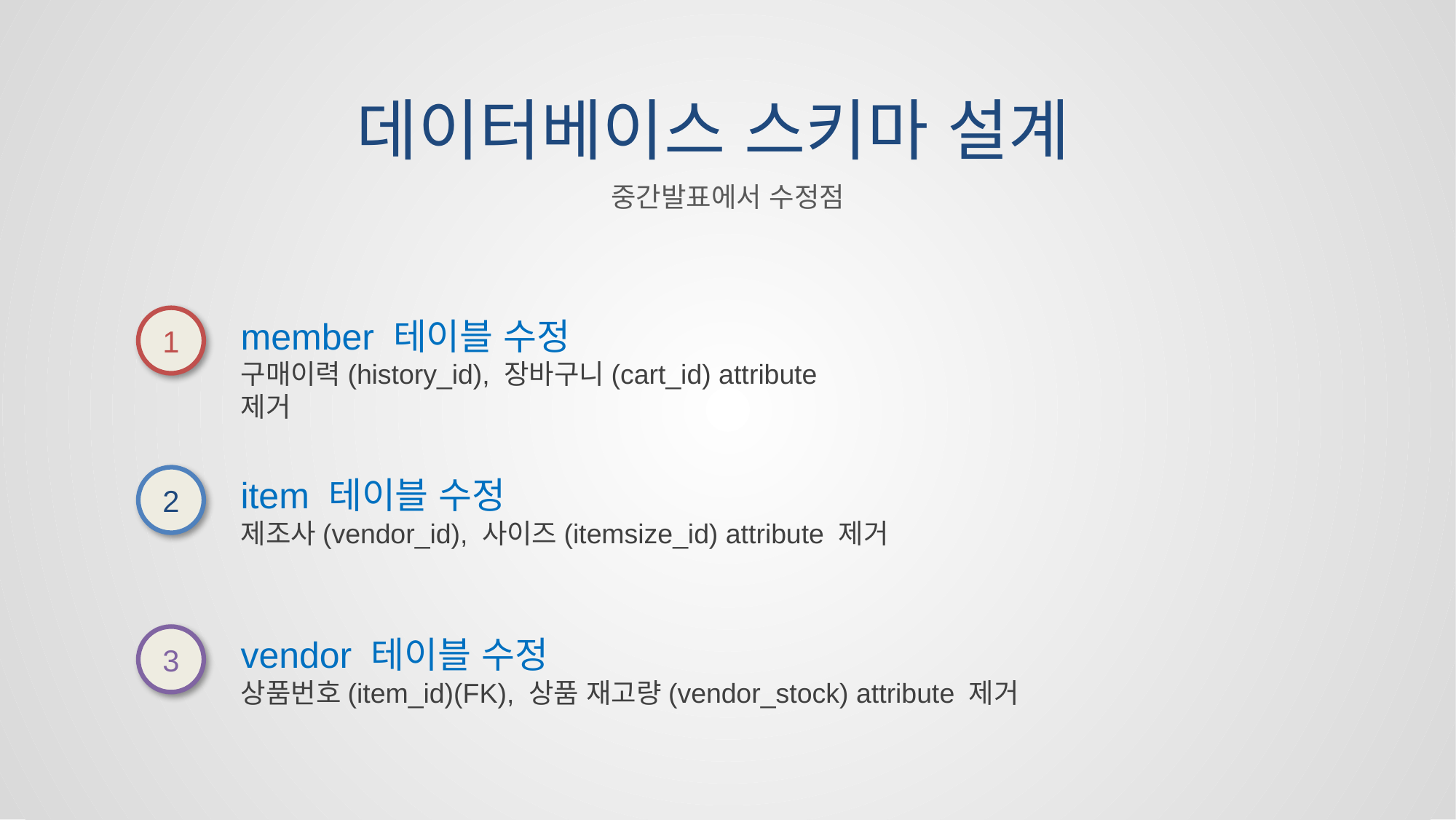

데이터베이스 스키마 설계
중간발표에서 수정점
1
member 테이블 수정
구매이력(history_id), 장바구니(cart_id) attribute 제거
2
item 테이블 수정
제조사(vendor_id), 사이즈(itemsize_id) attribute 제거
3
vendor 테이블 수정
상품번호(item_id)(FK), 상품 재고량(vendor_stock) attribute 제거